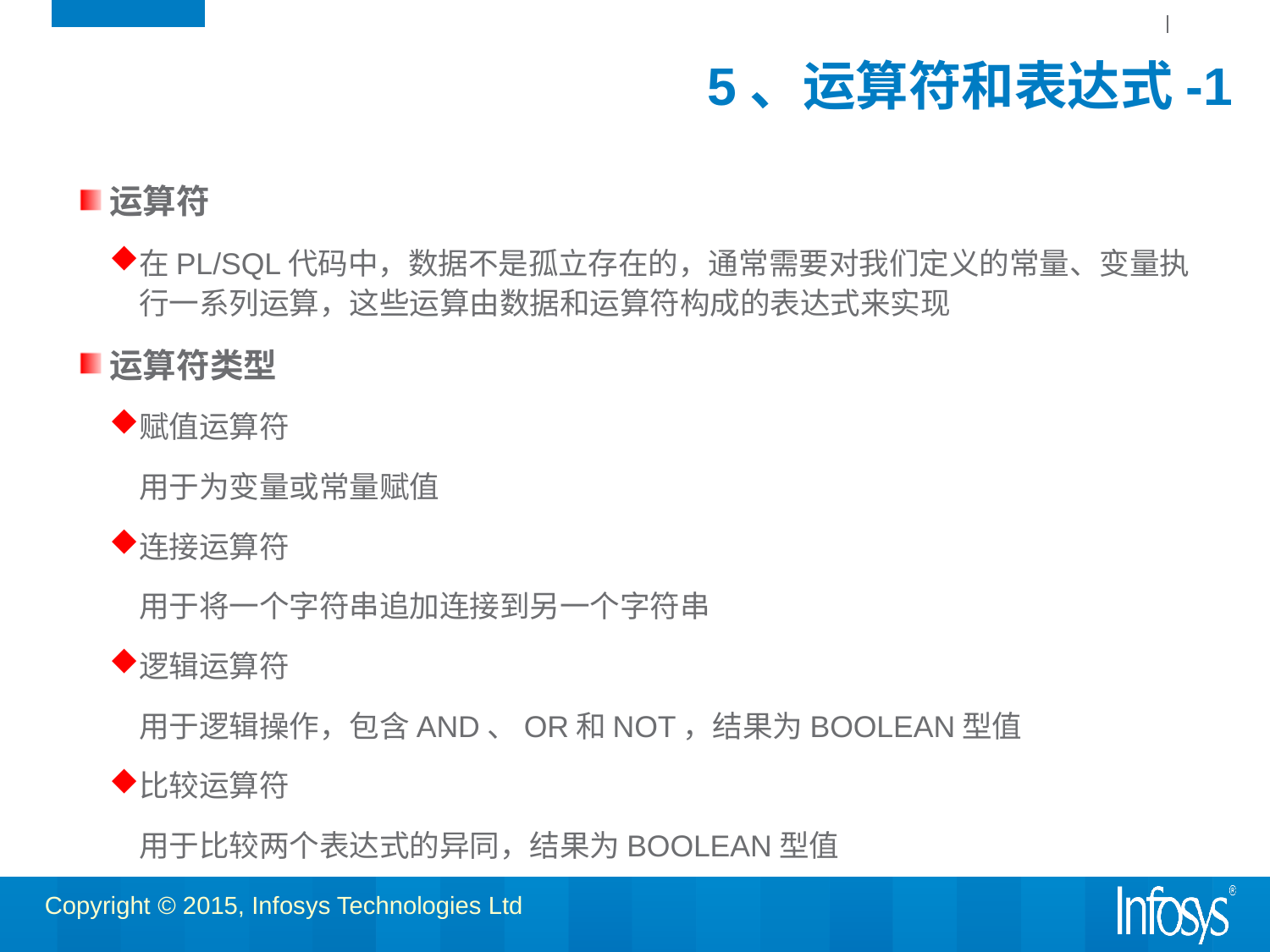

# 5、运算符和表达式-1
运算符
在PL/SQL代码中，数据不是孤立存在的，通常需要对我们定义的常量、变量执行一系列运算，这些运算由数据和运算符构成的表达式来实现
运算符类型
赋值运算符
	用于为变量或常量赋值
连接运算符
	用于将一个字符串追加连接到另一个字符串
逻辑运算符
	用于逻辑操作，包含AND、OR和NOT，结果为BOOLEAN型值
比较运算符
	用于比较两个表达式的异同，结果为BOOLEAN型值